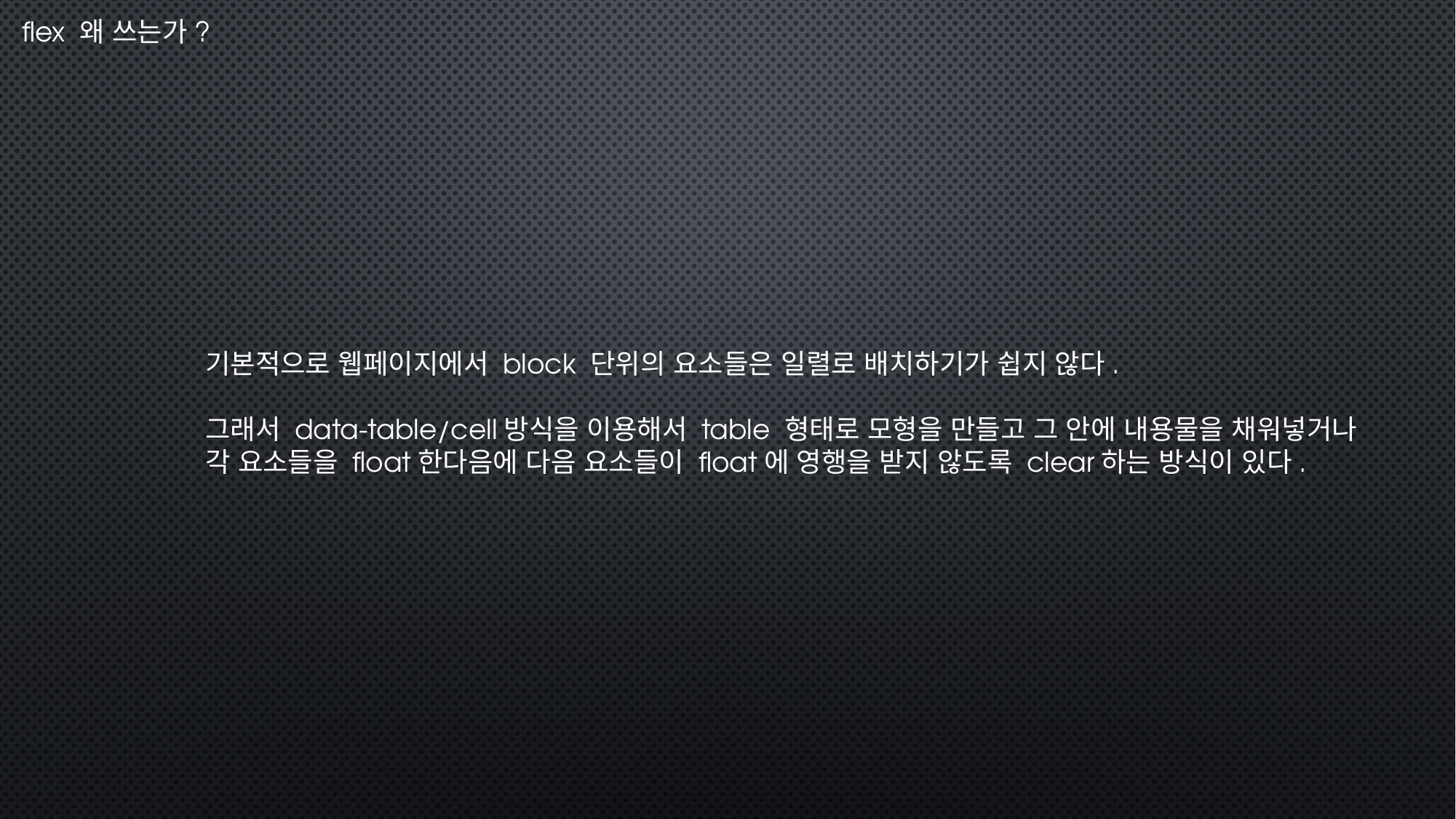

flex 왜 쓰는가?
기본적으로 웹페이지에서 block 단위의 요소들은 일렬로 배치하기가 쉽지 않다.

그래서 data-table/cell방식을 이용해서 table 형태로 모형을 만들고 그 안에 내용물을 채워넣거나
각 요소들을 float한다음에 다음 요소들이 float에 영행을 받지 않도록 clear하는 방식이 있다.